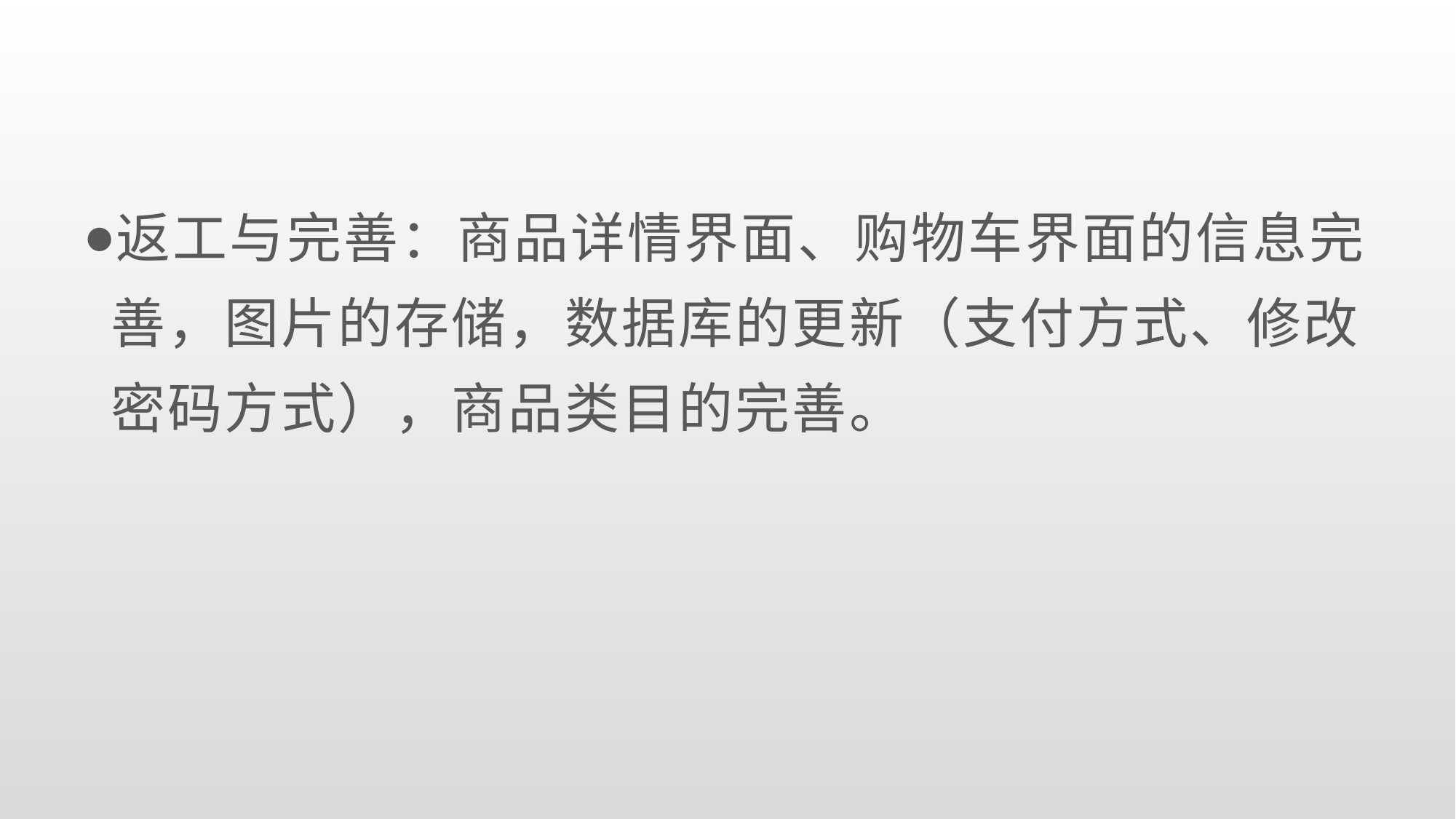

#
返工与完善：商品详情界面、购物车界面的信息完善，图片的存储，数据库的更新（支付方式、修改密码方式），商品类目的完善。